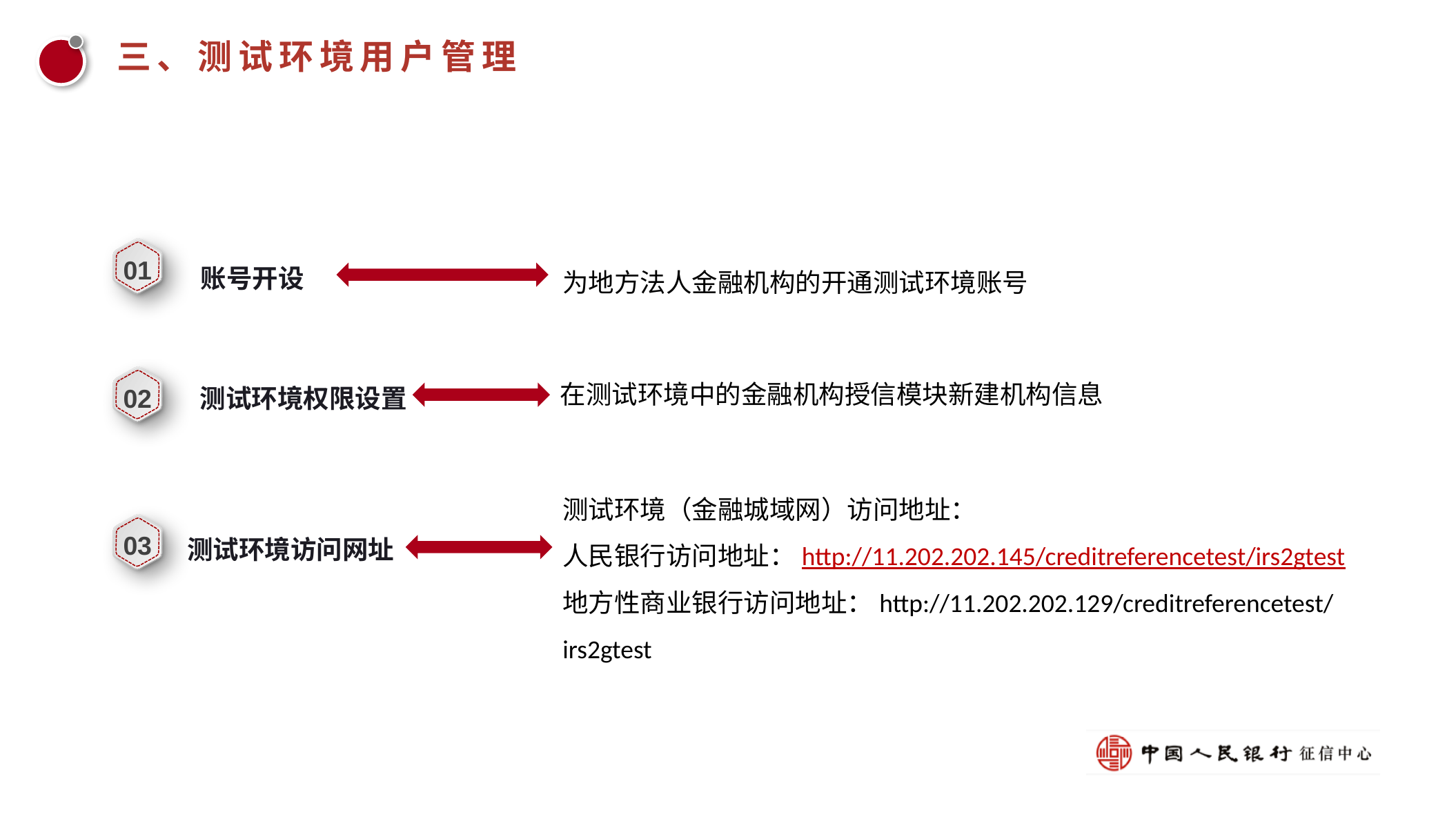

三、测试环境用户管理

01
账号开设
为地方法人金融机构的开通测试环境账号

在测试环境中的金融机构授信模块新建机构信息
 测试环境权限设置

02

测试环境（金融城域网）访问地址：
人民银行访问地址：http://11.202.202.145/creditreferencetest/irs2gtest
地方性商业银行访问地址：http://11.202.202.129/creditreferencetest/irs2gtest
测试环境访问网址

03